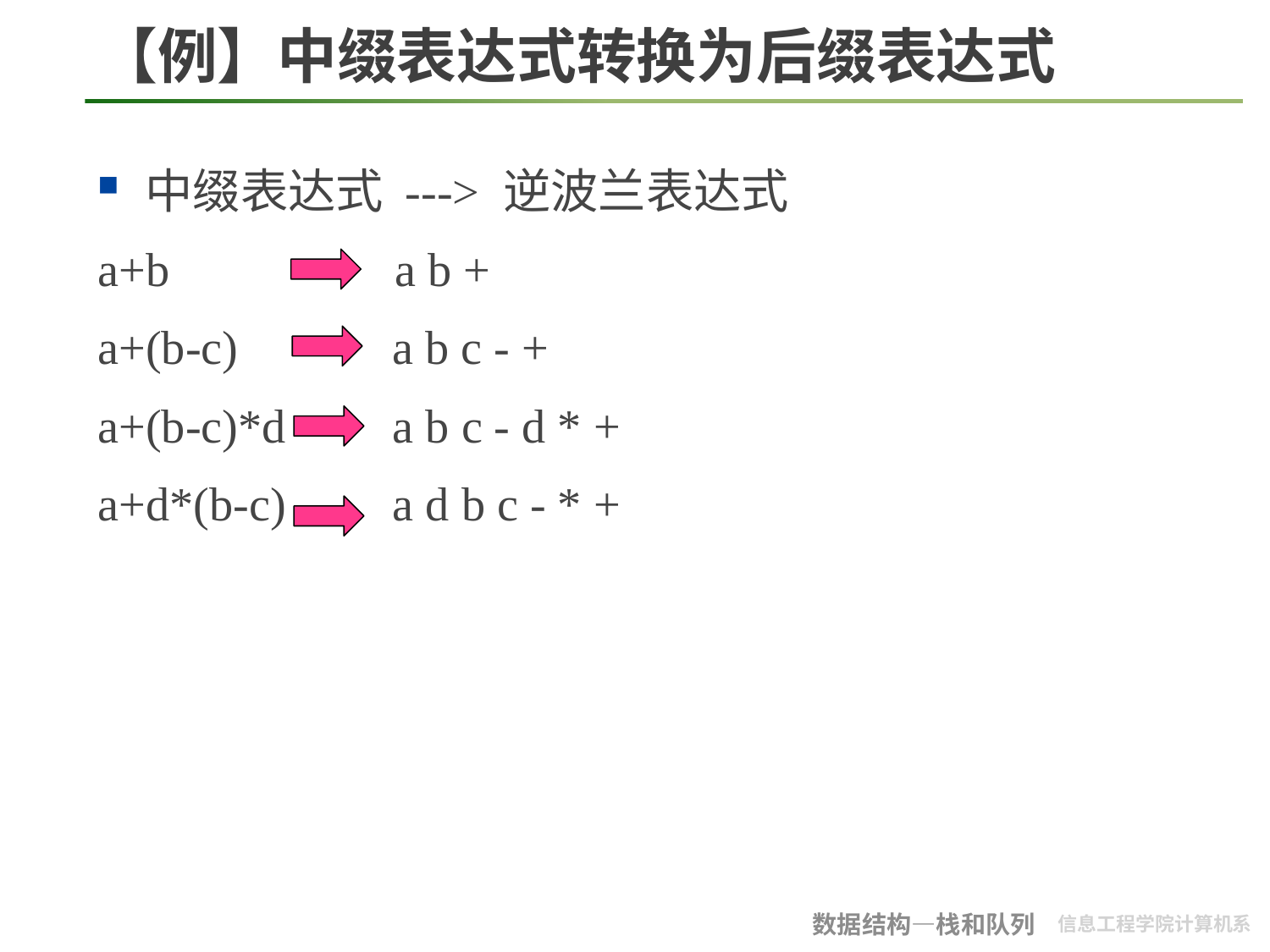

# 【例】中缀表达式转换为后缀表达式
中缀表达式 ---> 逆波兰表达式
a+b                   a b +
a+(b-c)             a b c - +
a+(b-c)*d         a b c - d * +
a+d*(b-c)         a d b c - * +